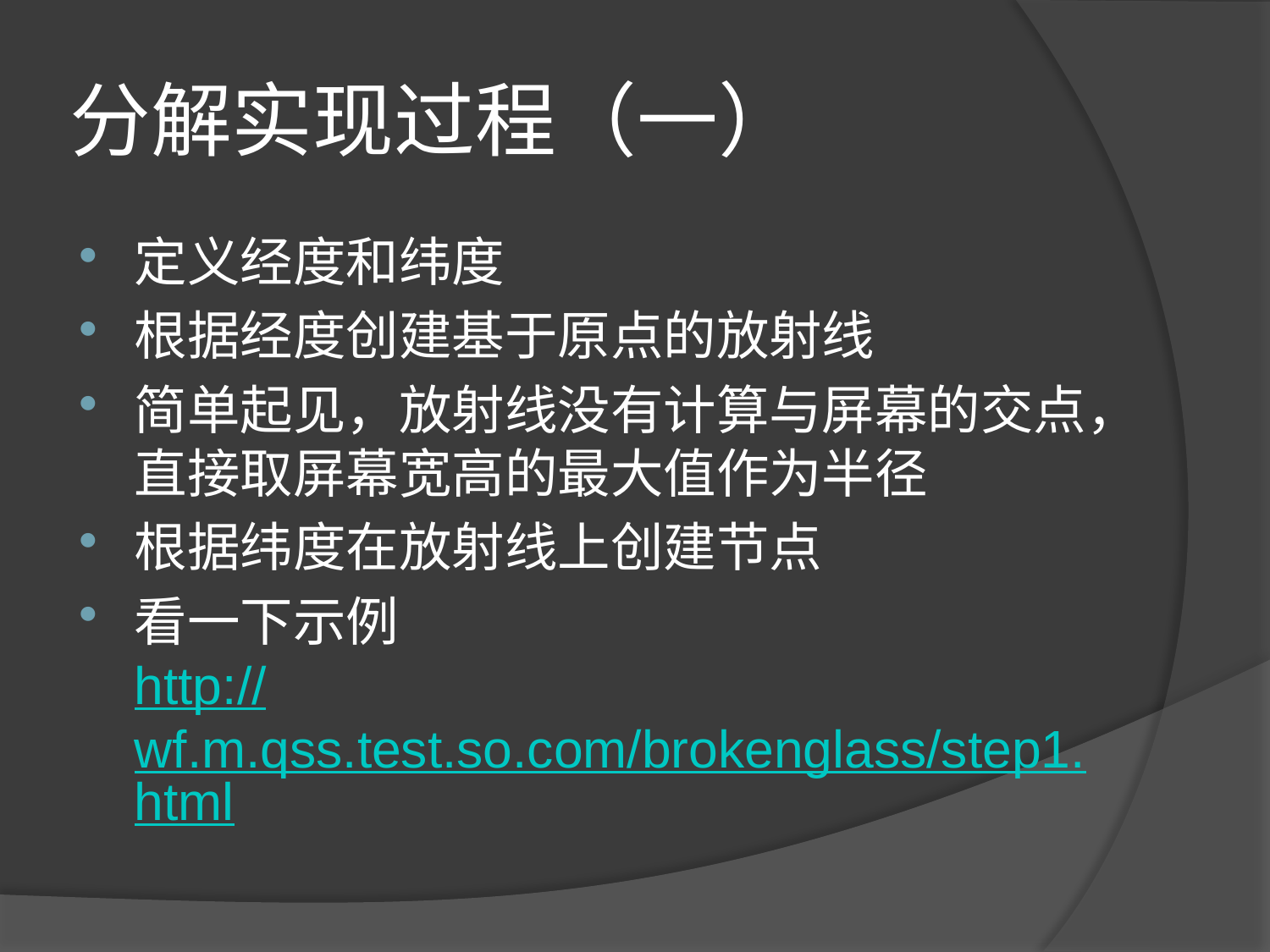

# 分解实现过程（一）
定义经度和纬度
根据经度创建基于原点的放射线
简单起见，放射线没有计算与屏幕的交点，直接取屏幕宽高的最大值作为半径
根据纬度在放射线上创建节点
看一下示例
http://wf.m.qss.test.so.com/brokenglass/step1.html